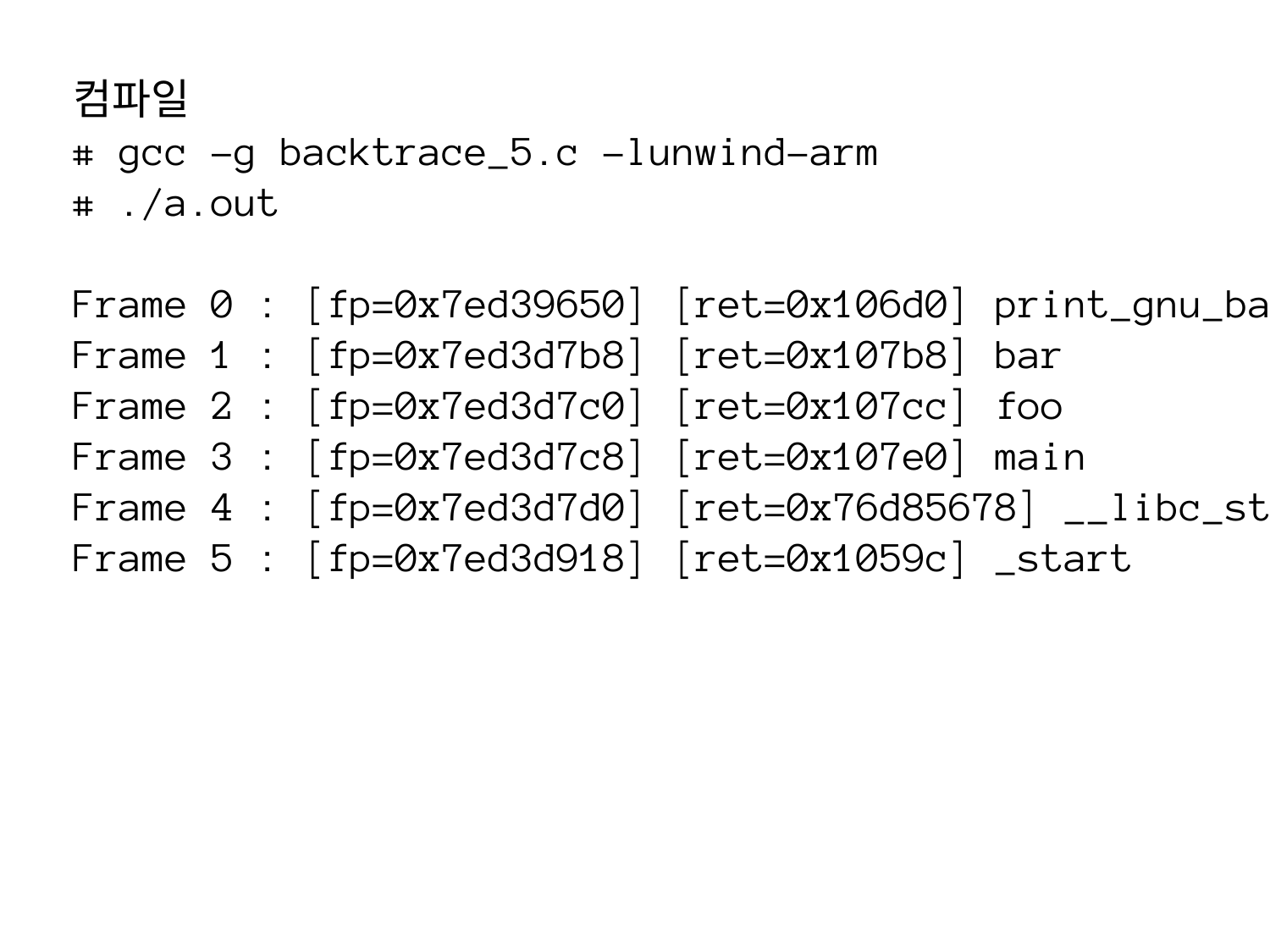

컴파일
# gcc -g backtrace_5.c -lunwind-arm
# ./a.out

Frame 0 : [fp=0x7ed39650] [ret=0x106d0] print_gnu_backtrace
Frame 1 : [fp=0x7ed3d7b8] [ret=0x107b8] bar
Frame 2 : [fp=0x7ed3d7c0] [ret=0x107cc] foo
Frame 3 : [fp=0x7ed3d7c8] [ret=0x107e0] main
Frame 4 : [fp=0x7ed3d7d0] [ret=0x76d85678] __libc_start_main
Frame 5 : [fp=0x7ed3d918] [ret=0x1059c] _start